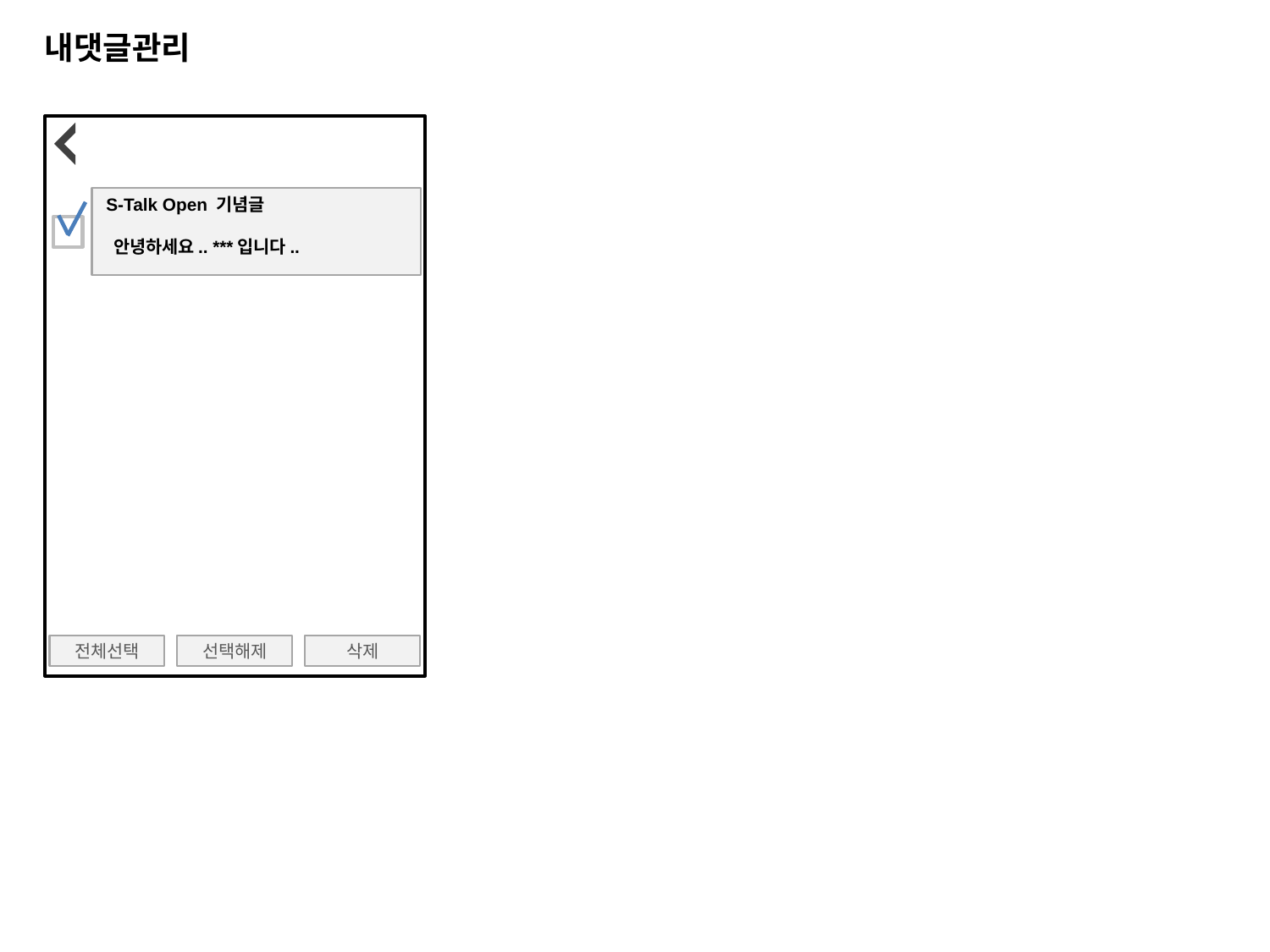

내댓글관리

S-Talk Open 기념글

안녕하세요.. ***입니다..
전체선택
선택해제
삭제